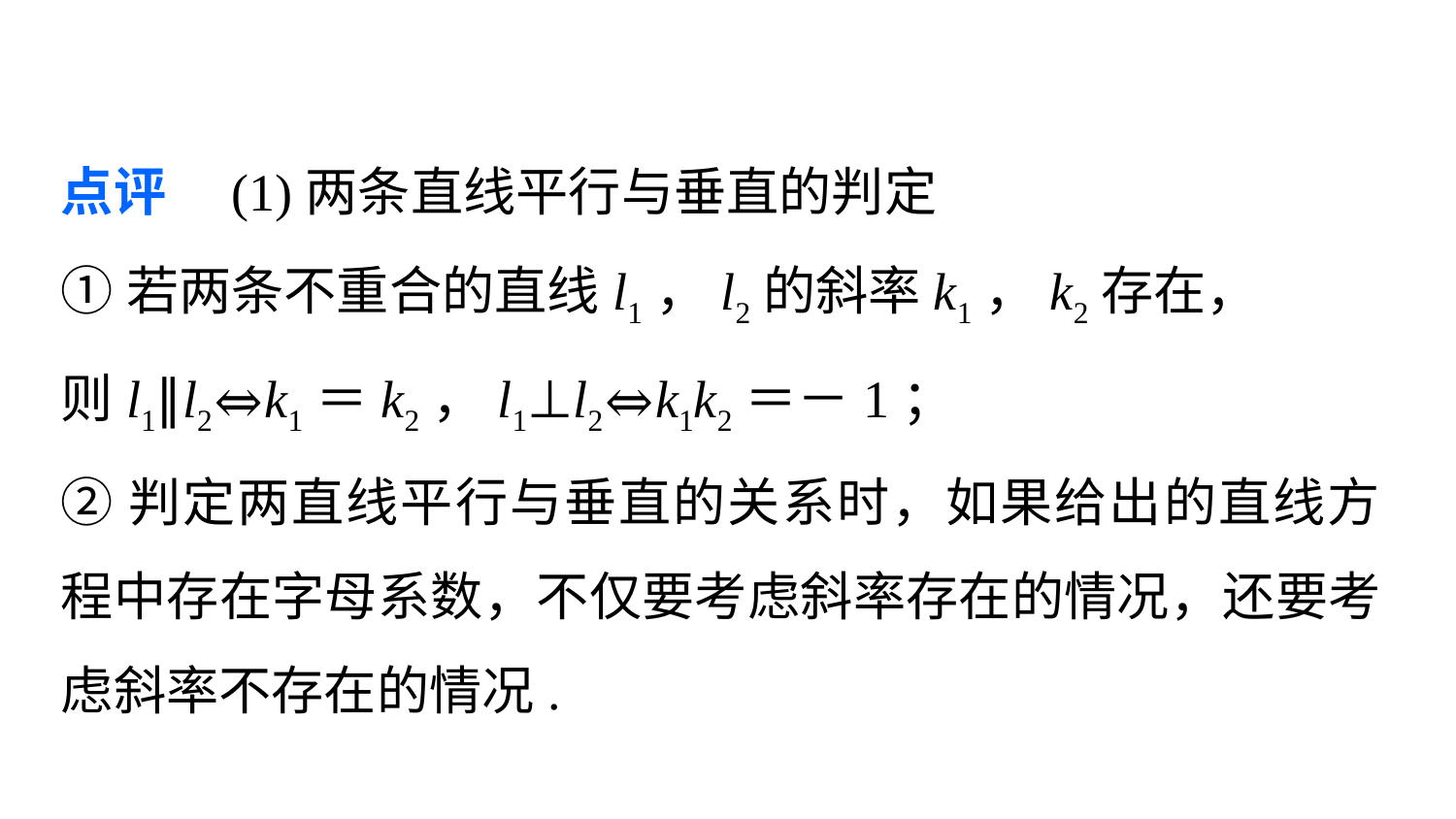

点评　(1)两条直线平行与垂直的判定
①若两条不重合的直线l1，l2的斜率k1，k2存在，
则l1∥l2⇔k1＝k2，l1⊥l2⇔k1k2＝－1；
②判定两直线平行与垂直的关系时，如果给出的直线方程中存在字母系数，不仅要考虑斜率存在的情况，还要考虑斜率不存在的情况.